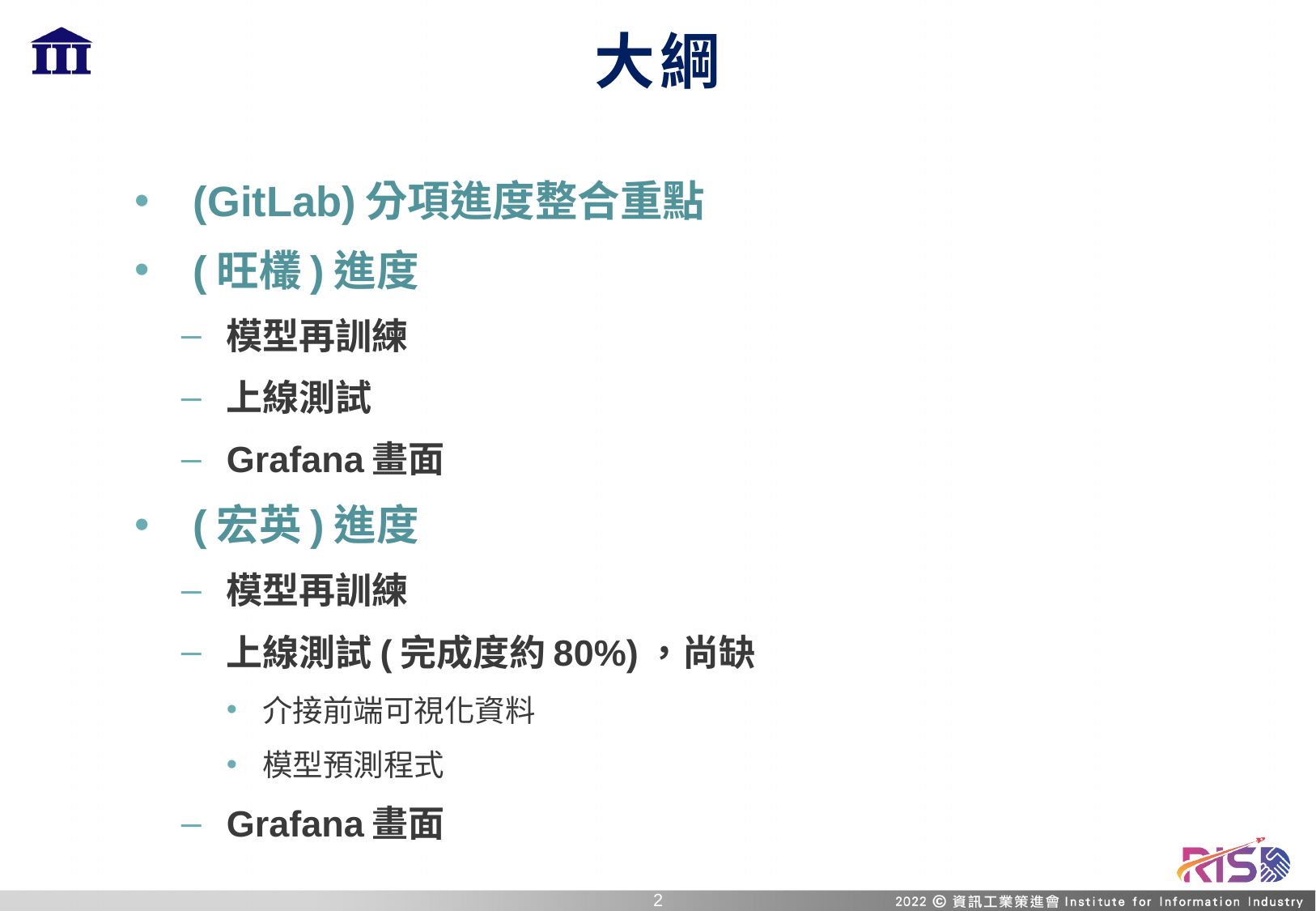

大綱
(GitLab)分項進度整合重點
(旺欉)進度
模型再訓練
上線測試
Grafana畫面
(宏英)進度
模型再訓練
上線測試(完成度約80%)，尚缺
介接前端可視化資料
模型預測程式
Grafana畫面
2